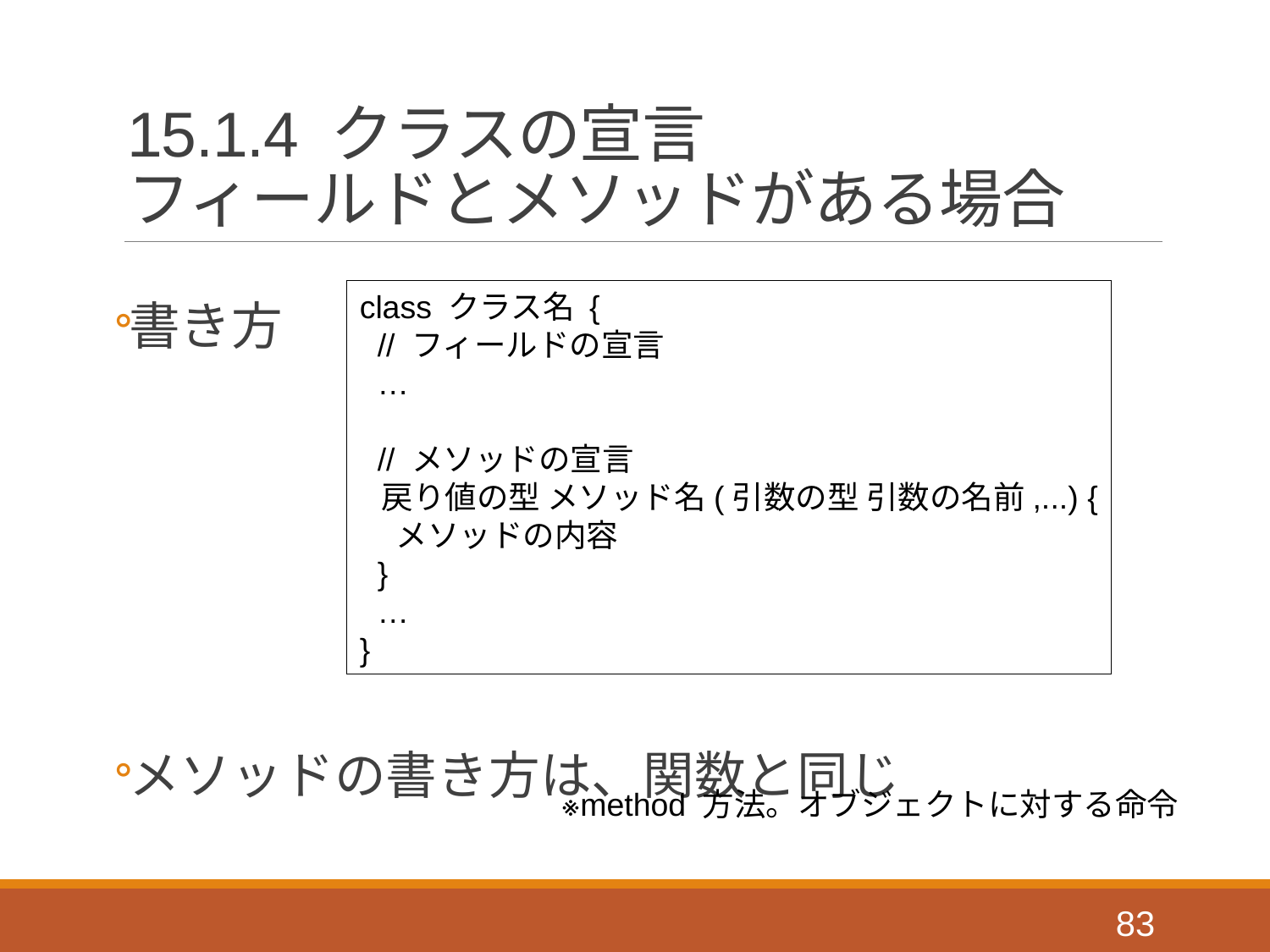

# 15.1.4 クラスの宣言 フィールドとメソッドがある場合
書き方

メソッドの書き方は、関数と同じ
class クラス名 {
  // フィールドの宣言
  …

  // メソッドの宣言
  戻り値の型 メソッド名(引数の型 引数の名前,...) {
    メソッドの内容
  }
  …
}
※method 方法。オブジェクトに対する命令
83